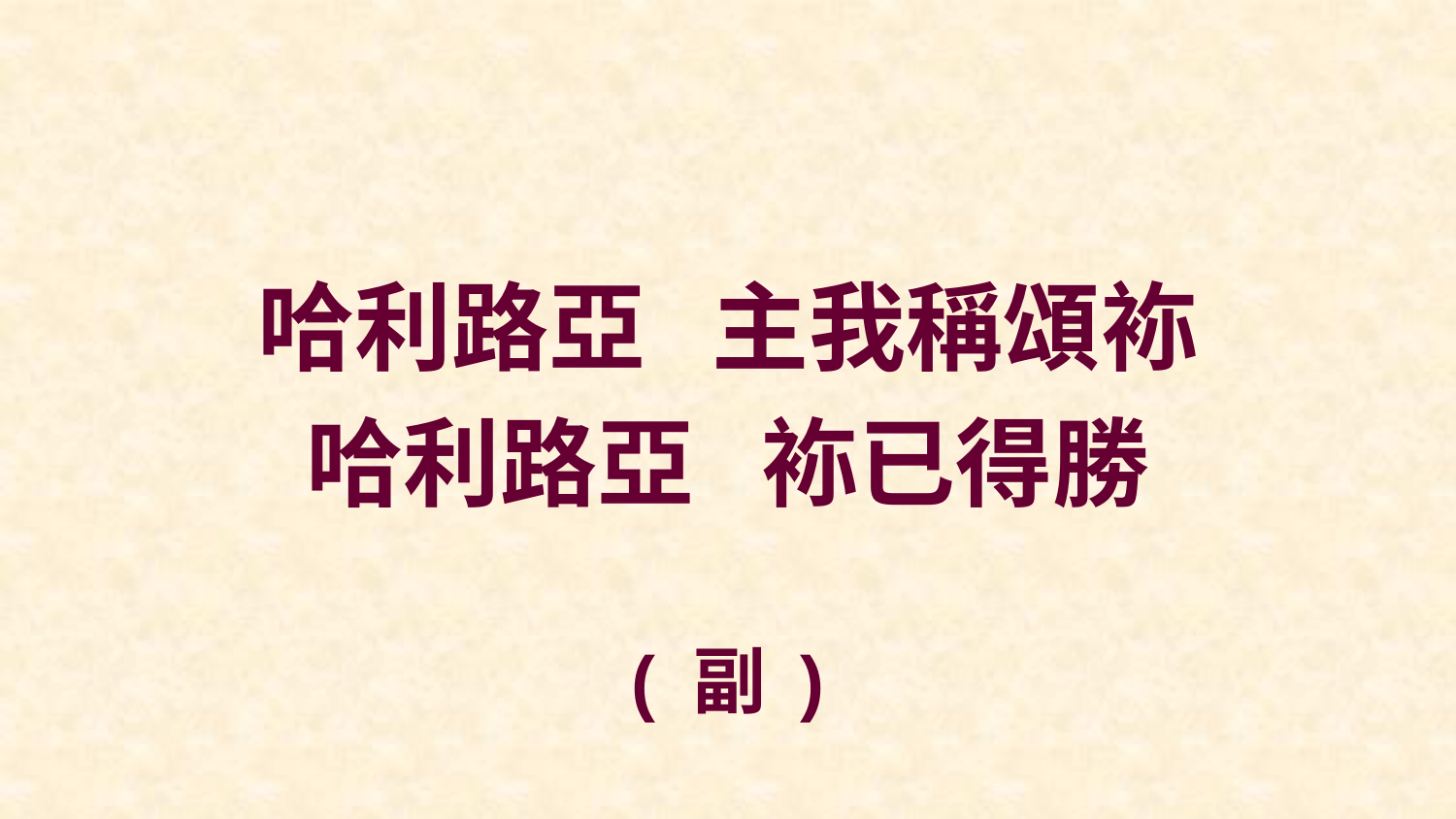

哈利路亞   主我稱頌袮
哈利路亞   袮已得勝
( 副 )